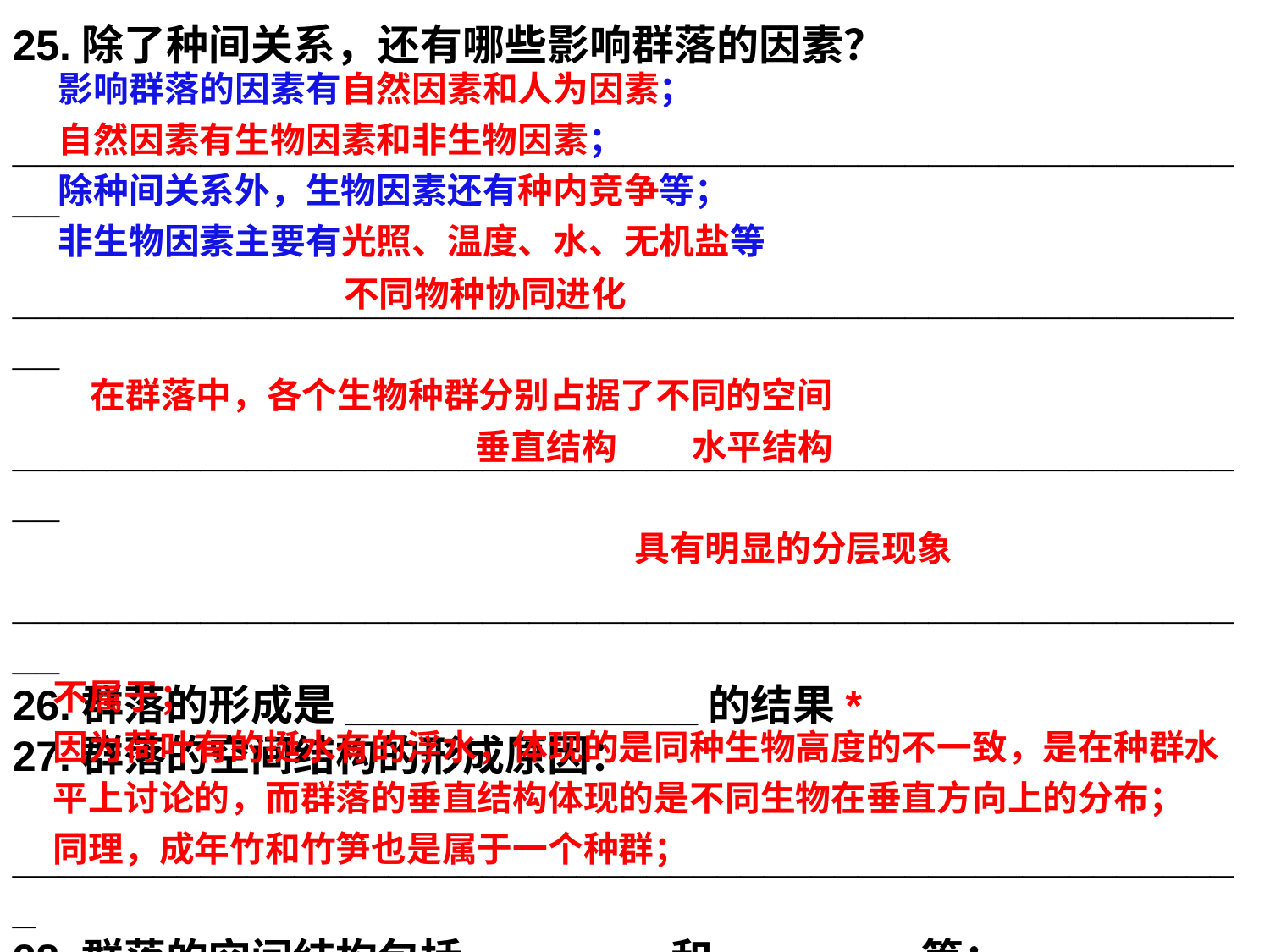

25.除了种间关系，还有哪些影响群落的因素？
  ______________________________________________________
  ______________________________________________________
  ______________________________________________________
  ______________________________________________________
26.群落的形成是_______________的结果*
27.群落的空间结构的形成原因：
   _____________________________________________________
28.群落的空间结构包括________和________等；
29.群落的垂直结构的现象**：
   在垂直方向上，大多数群落都_______________
30.荷叶有的挺水有的浮水,错落有致,这种现象属不属于群落的垂直结构？成年竹和竹笋属不属于群落的垂直结构？
  ______________________________________________________
  ______________________________________________________
  ______________________________________________________
  ______________________________________________________
影响群落的因素有自然因素和人为因素；
自然因素有生物因素和非生物因素；
除种间关系外，生物因素还有种内竞争等；
非生物因素主要有光照、温度、水、无机盐等
不同物种协同进化
在群落中，各个生物种群分别占据了不同的空间
水平结构
垂直结构
具有明显的分层现象
不属于；
因为荷叶有的挺水有的浮水，体现的是同种生物高度的不一致，是在种群水平上讨论的，而群落的垂直结构体现的是不同生物在垂直方向上的分布；
同理，成年竹和竹笋也是属于一个种群；